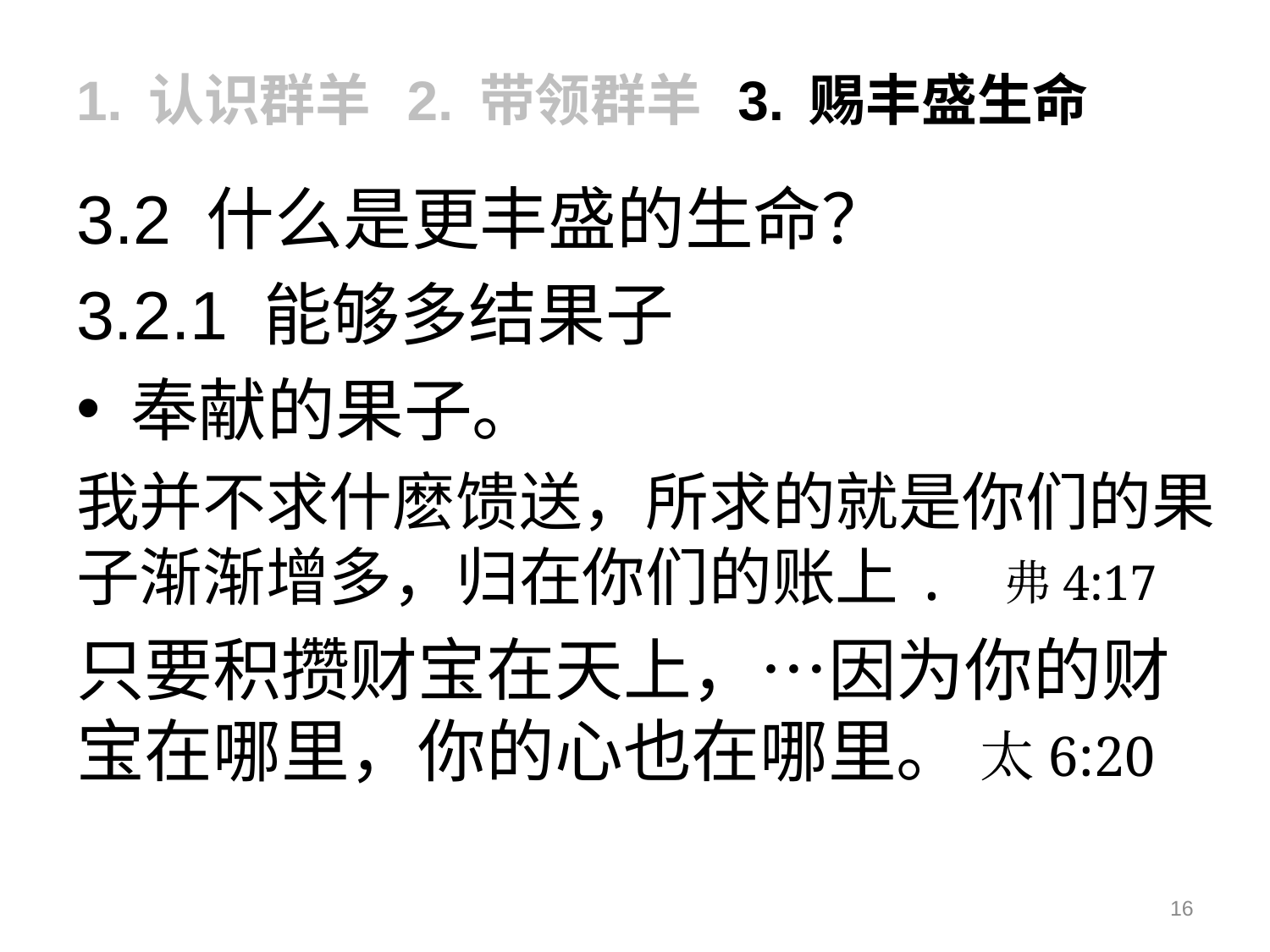

1. 认识群羊  2. 带领群羊  3. 赐丰盛生命
3.2 什么是更丰盛的生命？
3.2.1 能够多结果子
 奉献的果子。
我并不求什麽馈送，所求的就是你们的果子渐渐增多，归在你们的账上. 弗4:17
只要积攒财宝在天上，…因为你的财宝在哪里，你的心也在哪里。 太6:20
16